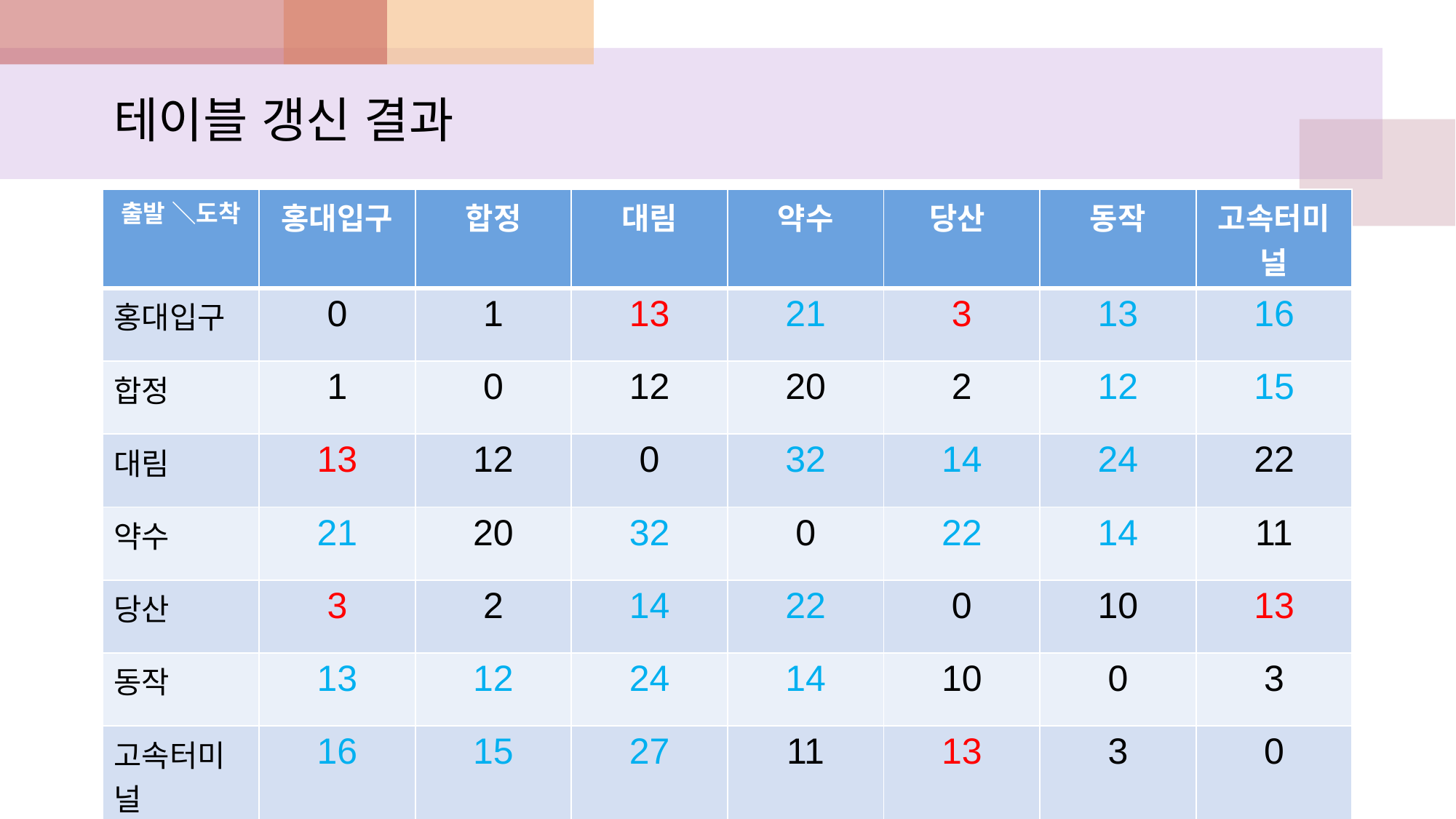

테이블 갱신 결과
| 출발 ＼도착 | 홍대입구 | 합정 | 대림 | 약수 | 당산 | 동작 | 고속터미널 |
| --- | --- | --- | --- | --- | --- | --- | --- |
| 홍대입구 | 0 | 1 | 13 | 21 | 3 | 13 | 16 |
| 합정 | 1 | 0 | 12 | 20 | 2 | 12 | 15 |
| 대림 | 13 | 12 | 0 | 32 | 14 | 24 | 22 |
| 약수 | 21 | 20 | 32 | 0 | 22 | 14 | 11 |
| 당산 | 3 | 2 | 14 | 22 | 0 | 10 | 13 |
| 동작 | 13 | 12 | 24 | 14 | 10 | 0 | 3 |
| 고속터미널 | 16 | 15 | 27 | 11 | 13 | 3 | 0 |